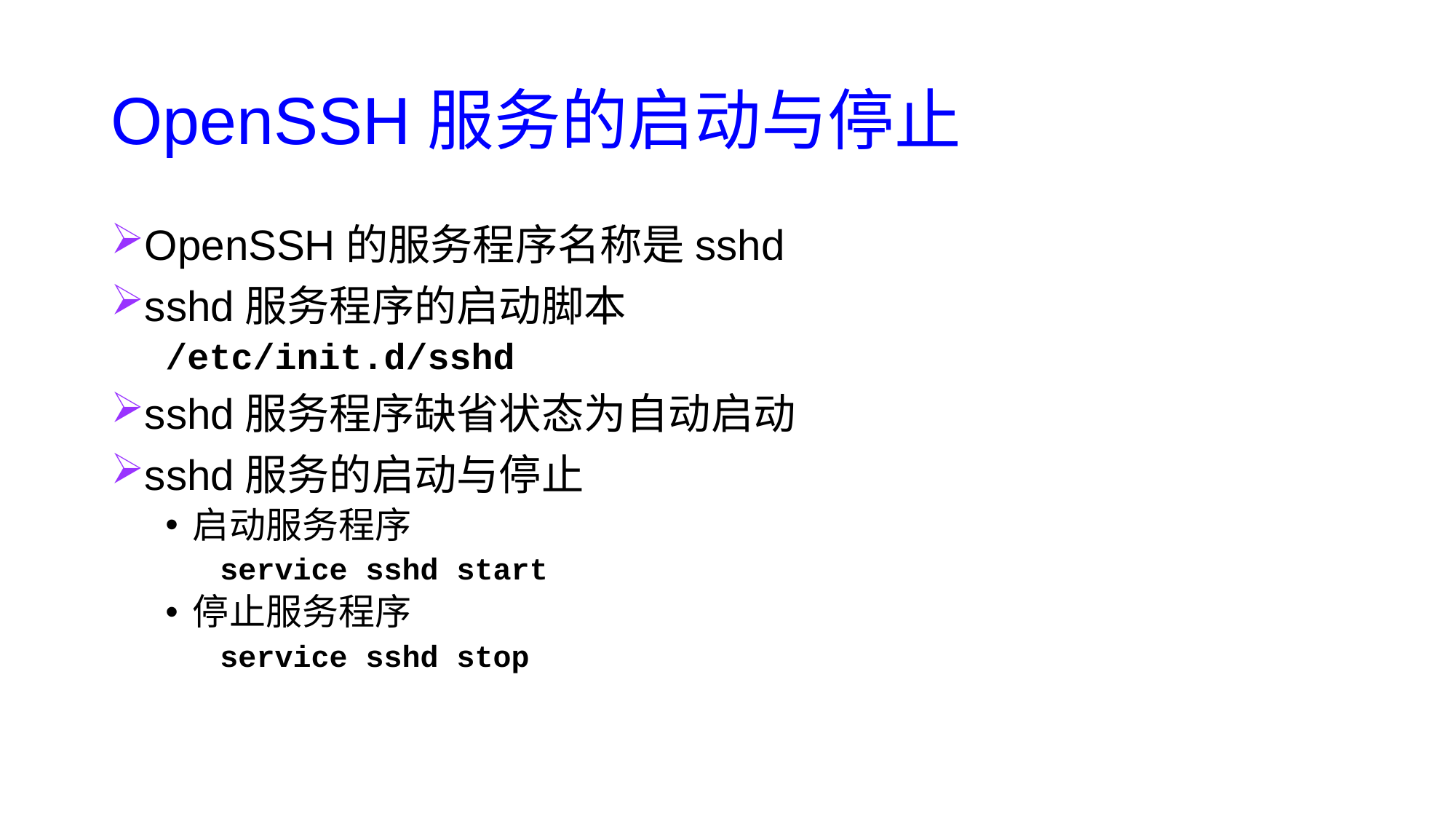

# OpenSSH服务的启动与停止
OpenSSH的服务程序名称是sshd
sshd服务程序的启动脚本
/etc/init.d/sshd
sshd服务程序缺省状态为自动启动
sshd服务的启动与停止
启动服务程序
service sshd start
停止服务程序
service sshd stop